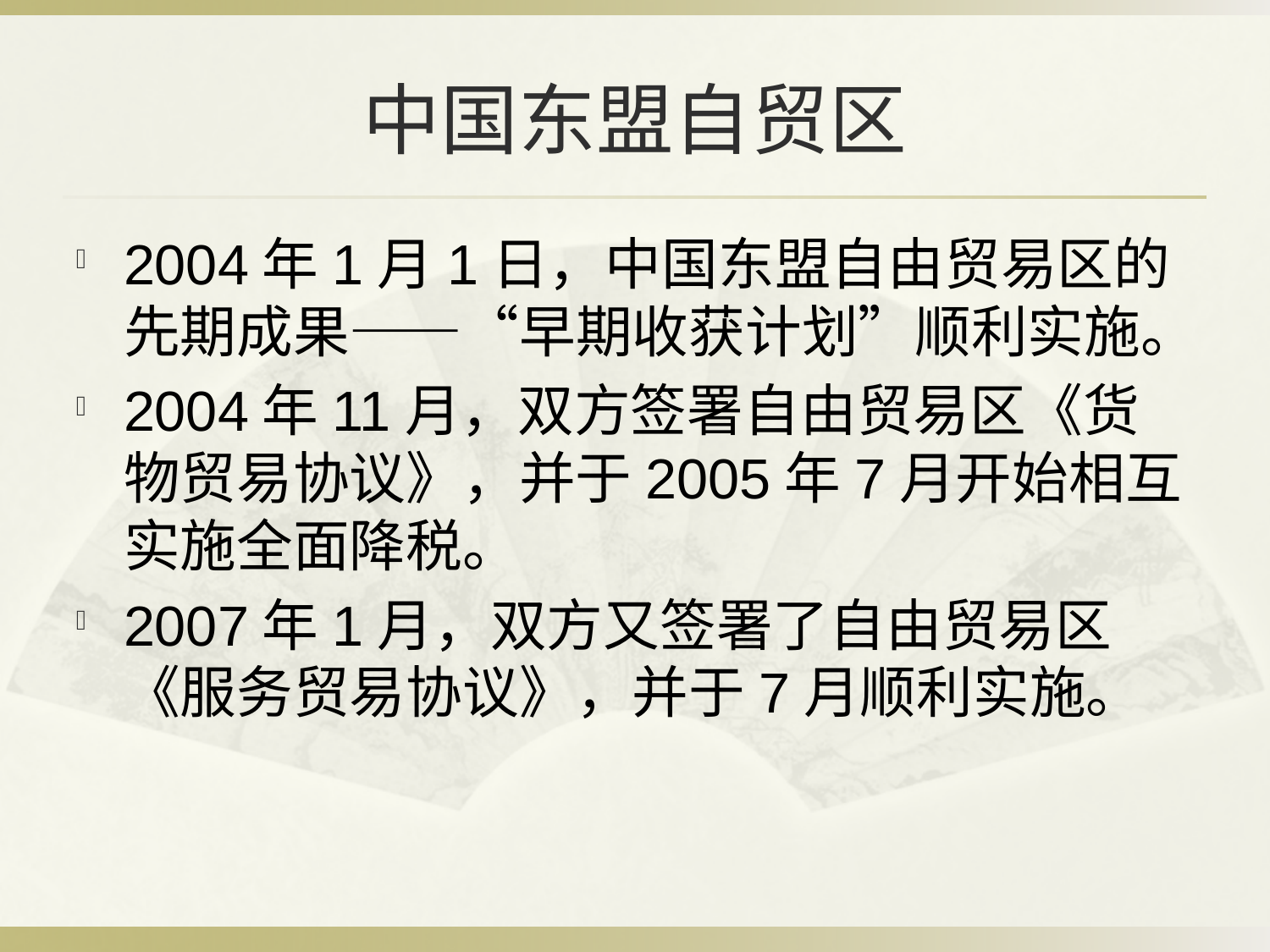

# 中国东盟自贸区
2004年1月1日，中国东盟自由贸易区的先期成果——“早期收获计划”顺利实施。
2004年11月，双方签署自由贸易区《货物贸易协议》，并于2005年7月开始相互实施全面降税。
2007年1月，双方又签署了自由贸易区《服务贸易协议》，并于7月顺利实施。